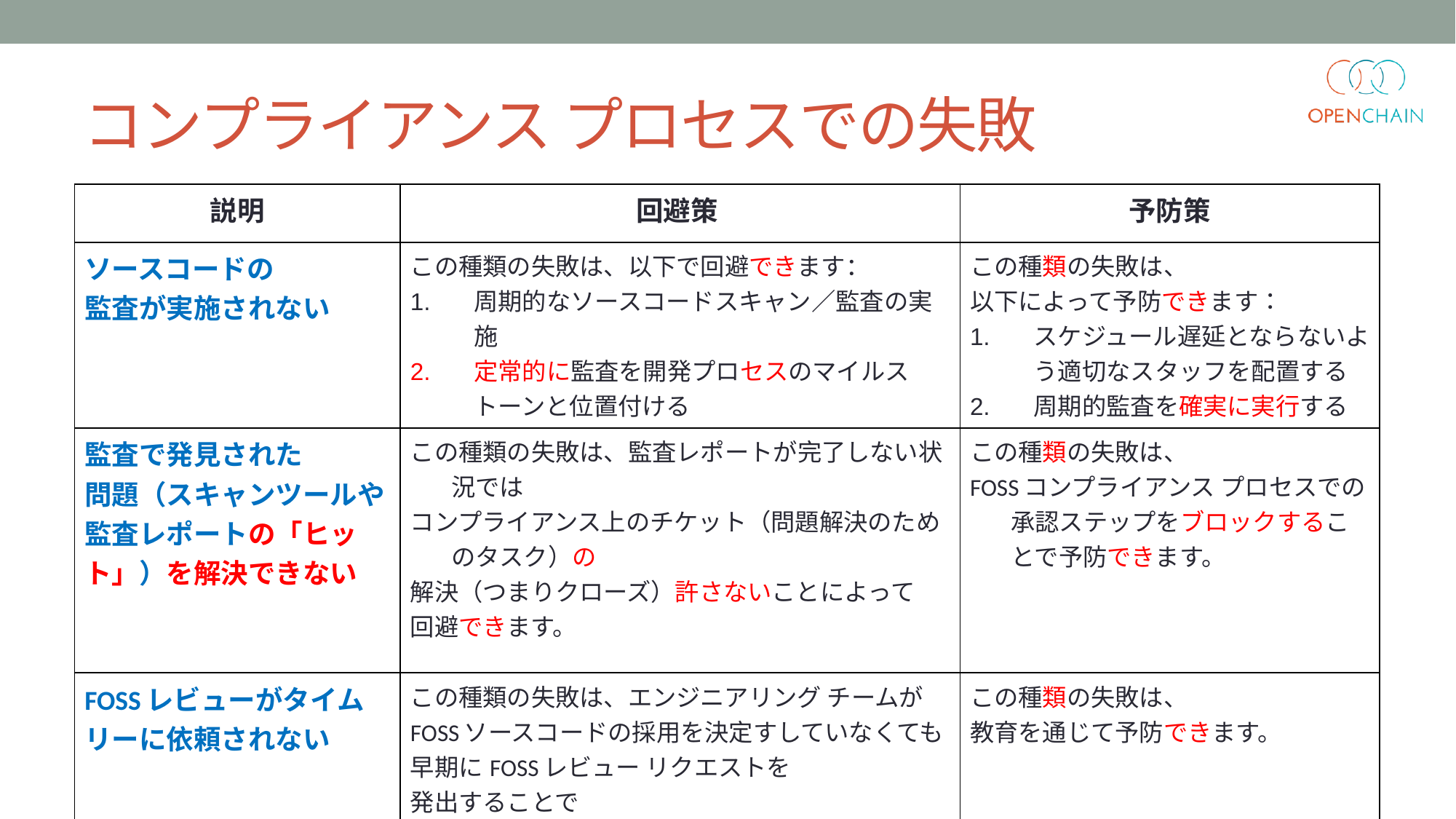

# コンプライアンス プロセスでの失敗
| 説明 | 回避策 | 予防策 |
| --- | --- | --- |
| ソースコードの 監査が実施されない | この種類の失敗は、以下で回避できます： 周期的なソースコードスキャン／監査の実施 定常的に監査を開発プロセスのマイルストーンと位置付ける | この種類の失敗は、 以下によって予防できます： スケジュール遅延とならないよう適切なスタッフを配置する 周期的監査を確実に実行する |
| 監査で発見された 問題（スキャンツールや 監査レポートの「ヒット」）を解決できない | この種類の失敗は、監査レポートが完了しない状況では コンプライアンス上のチケット（問題解決のためのタスク）の 解決（つまりクローズ）許さないことによって 回避できます。 | この種類の失敗は、 FOSSコンプライアンス プロセスでの承認ステップをブロックすることで予防できます。 |
| FOSSレビューがタイムリーに依頼されない | この種類の失敗は、エンジニアリング チームが FOSSソースコードの採用を決定すしていなくても 早期にFOSSレビュー リクエストを 発出することで 回避できます。 | この種類の失敗は、 教育を通じて予防できます。 |